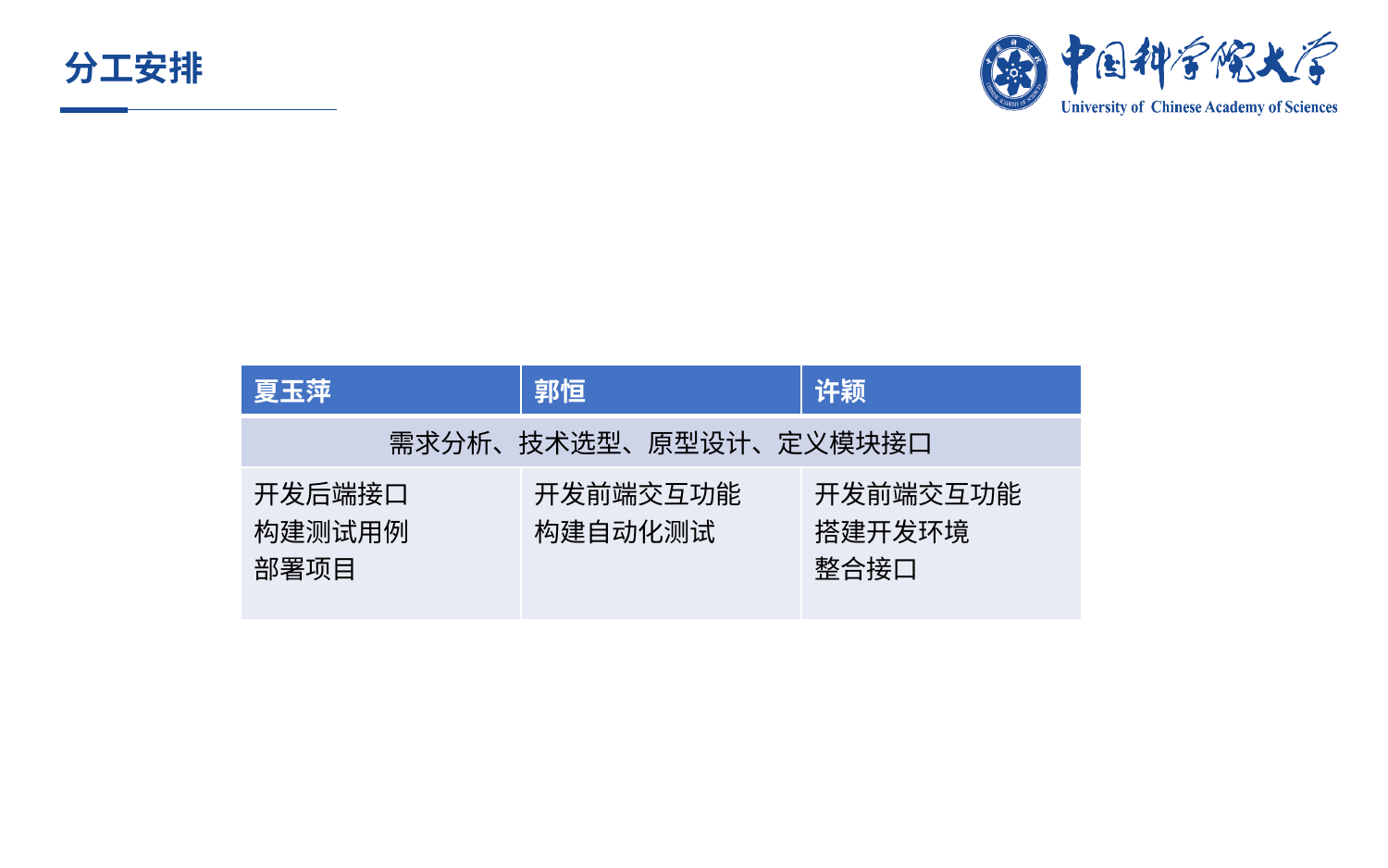

# 分工安排
| 夏玉萍 | 郭恒 | 许颖 |
| --- | --- | --- |
| 需求分析、技术选型、原型设计、定义模块接口 |  |  |
| 开发后端接口 构建测试用例 部署项目 | 开发前端交互功能 构建自动化测试 | 开发前端交互功能 搭建开发环境 整合接口 |